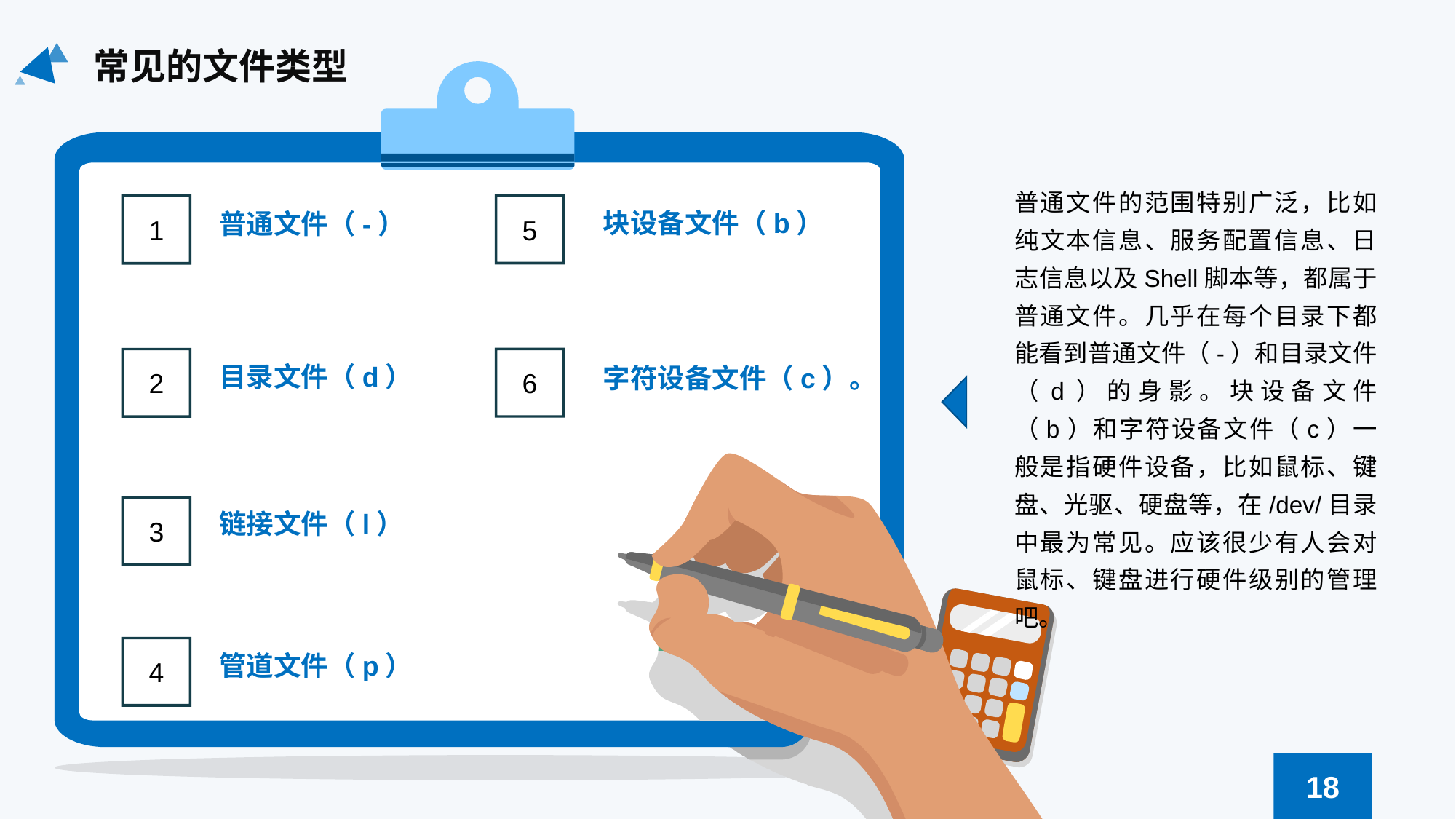

常见的文件类型

普通文件的范围特别广泛，比如纯文本信息、服务配置信息、日志信息以及Shell脚本等，都属于普通文件。几乎在每个目录下都能看到普通文件（-）和目录文件（d）的身影。块设备文件（b）和字符设备文件（c）一般是指硬件设备，比如鼠标、键盘、光驱、硬盘等，在/dev/目录中最为常见。应该很少有人会对鼠标、键盘进行硬件级别的管理吧。

5

1
块设备文件（b）
普通文件（-）

6

2
目录文件（d）
字符设备文件（c）。

3
链接文件（l）

4
管道文件（p）

18